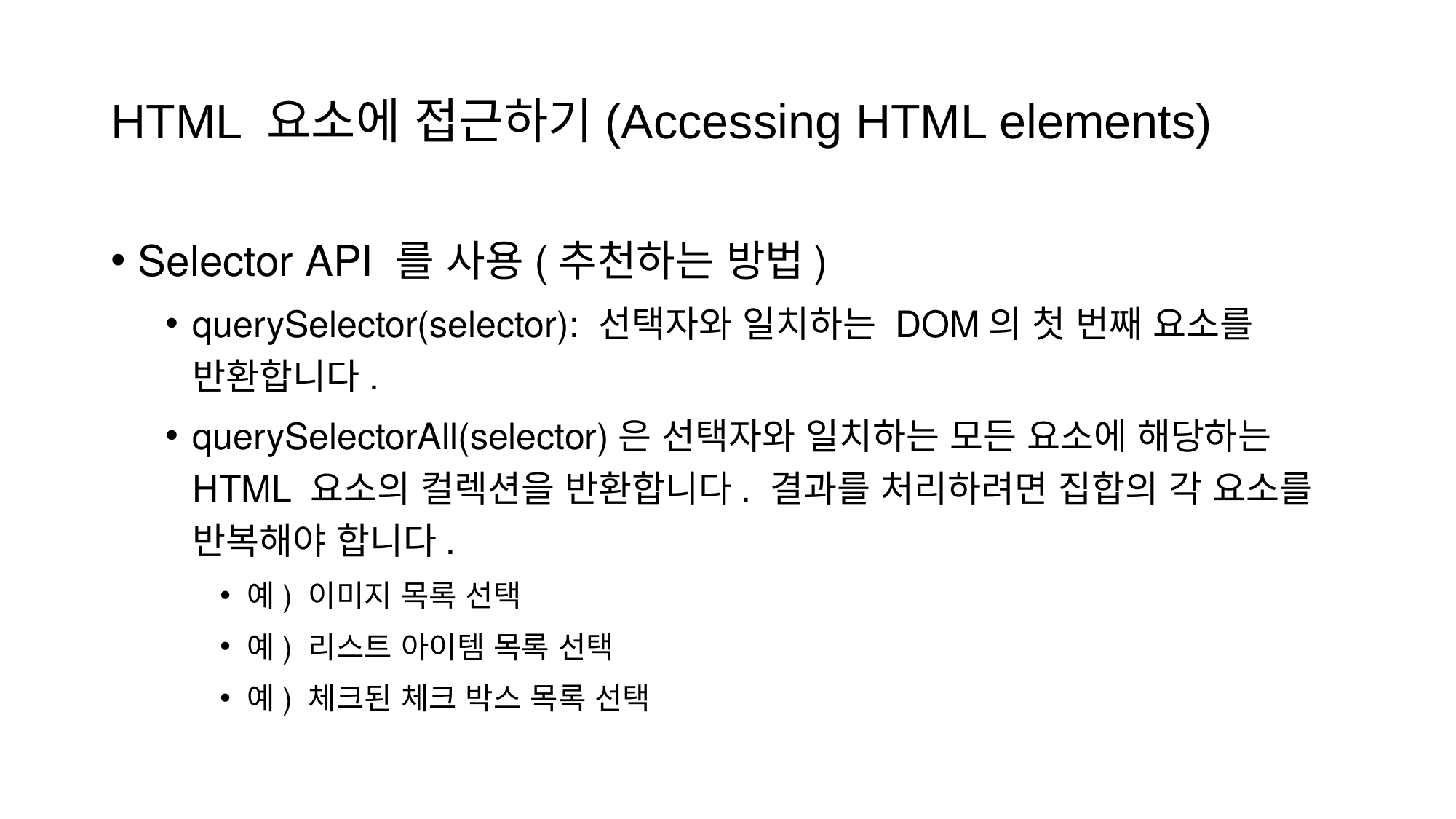

# HTML 요소에 접근하기(Accessing HTML elements)
Selector API 를 사용(추천하는 방법)
querySelector(selector): 선택자와 일치하는 DOM의 첫 번째 요소를 반환합니다.
querySelectorAll(selector)은 선택자와 일치하는 모든 요소에 해당하는 HTML 요소의 컬렉션을 반환합니다. 결과를 처리하려면 집합의 각 요소를 반복해야 합니다.
예) 이미지 목록 선택
예) 리스트 아이템 목록 선택
예) 체크된 체크 박스 목록 선택